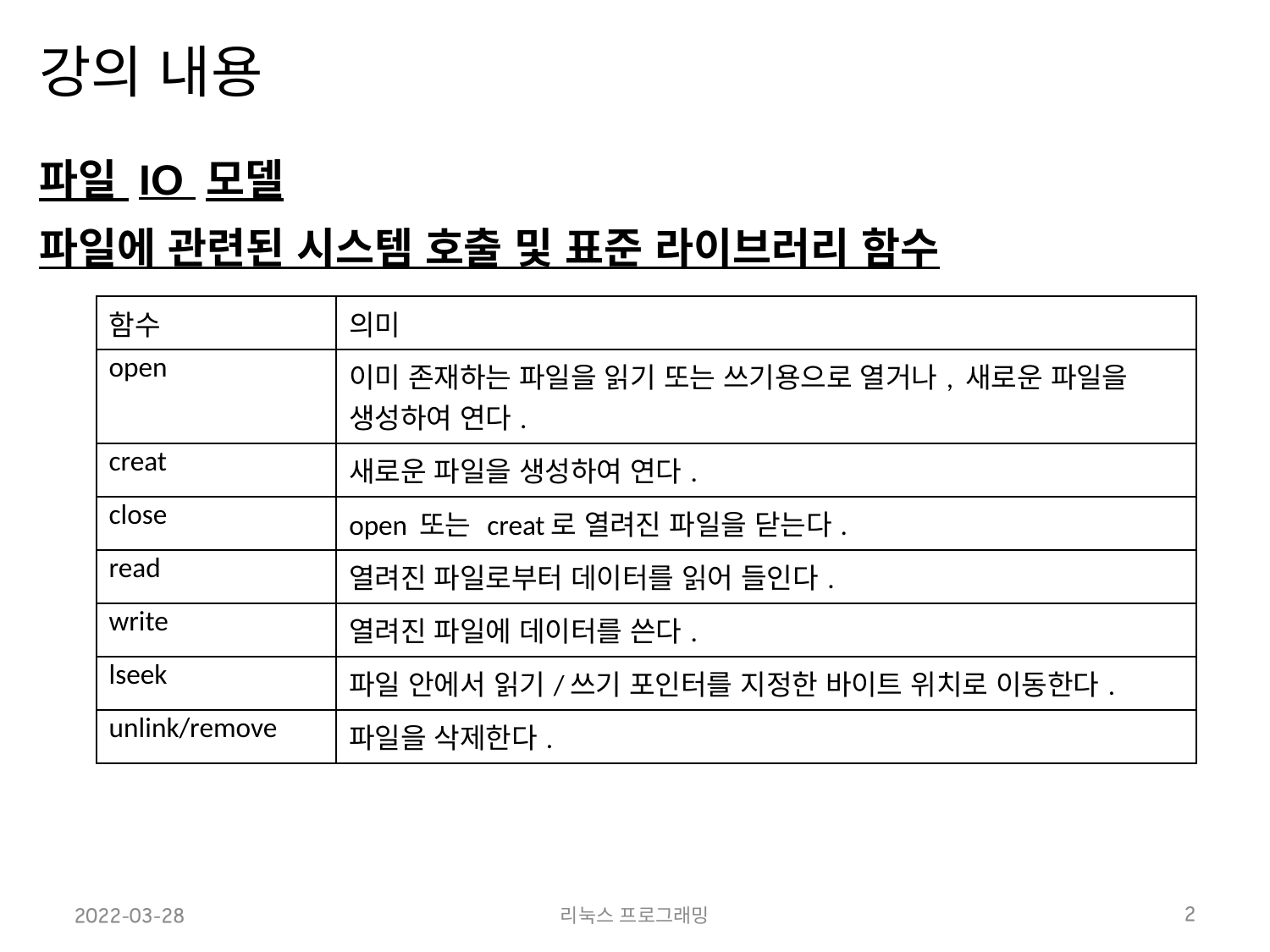

# 강의 내용
파일 IO 모델
파일에 관련된 시스템 호출 및 표준 라이브러리 함수
| 함수 | 의미 |
| --- | --- |
| open | 이미 존재하는 파일을 읽기 또는 쓰기용으로 열거나, 새로운 파일을 생성하여 연다. |
| creat | 새로운 파일을 생성하여 연다. |
| close | open 또는 creat로 열려진 파일을 닫는다. |
| read | 열려진 파일로부터 데이터를 읽어 들인다. |
| write | 열려진 파일에 데이터를 쓴다. |
| lseek | 파일 안에서 읽기/쓰기 포인터를 지정한 바이트 위치로 이동한다. |
| unlink/remove | 파일을 삭제한다. |
2022-03-28
리눅스 프로그래밍
2